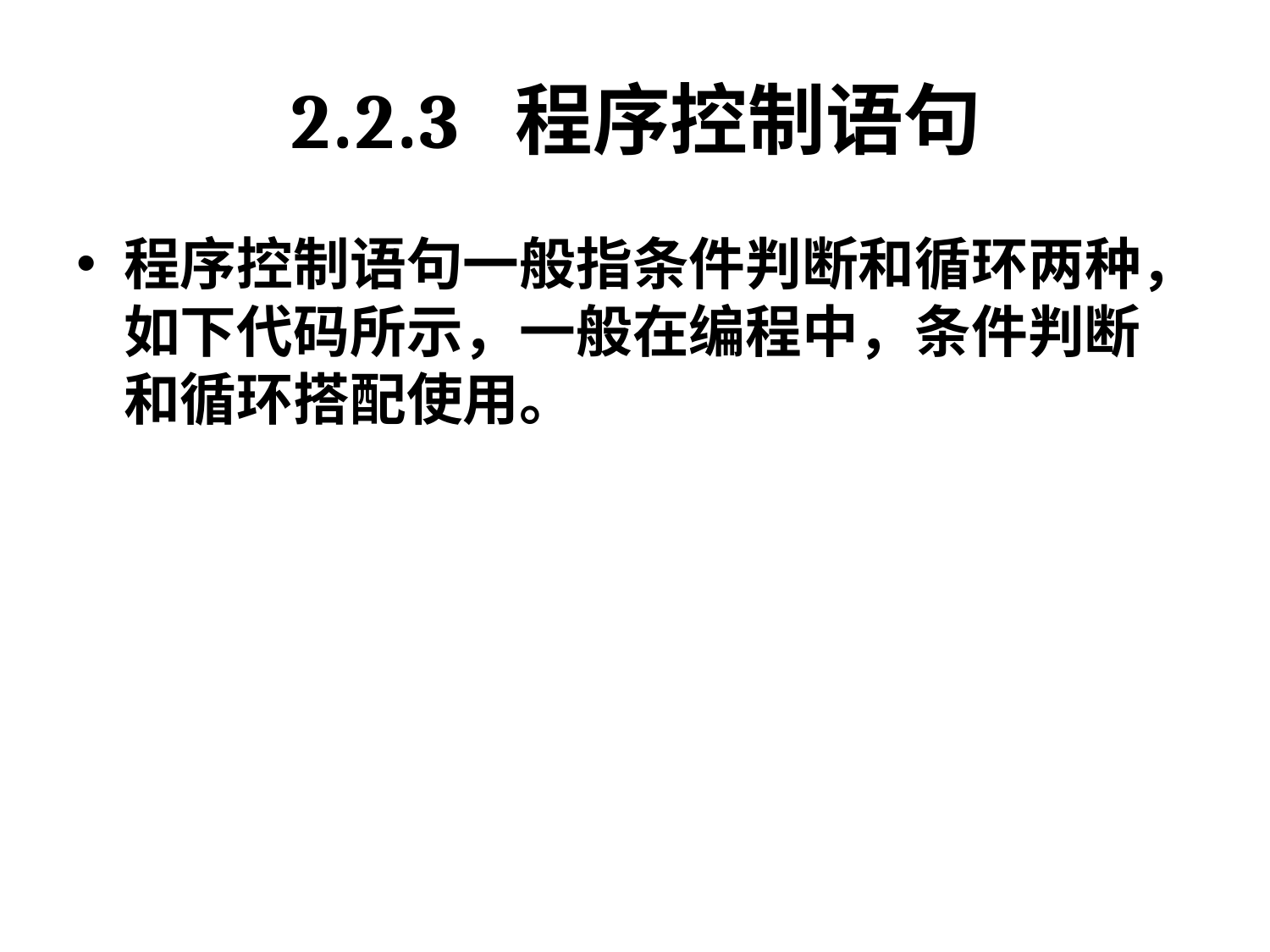

# 2.2.3  程序控制语句
程序控制语句一般指条件判断和循环两种，如下代码所示，一般在编程中，条件判断和循环搭配使用。